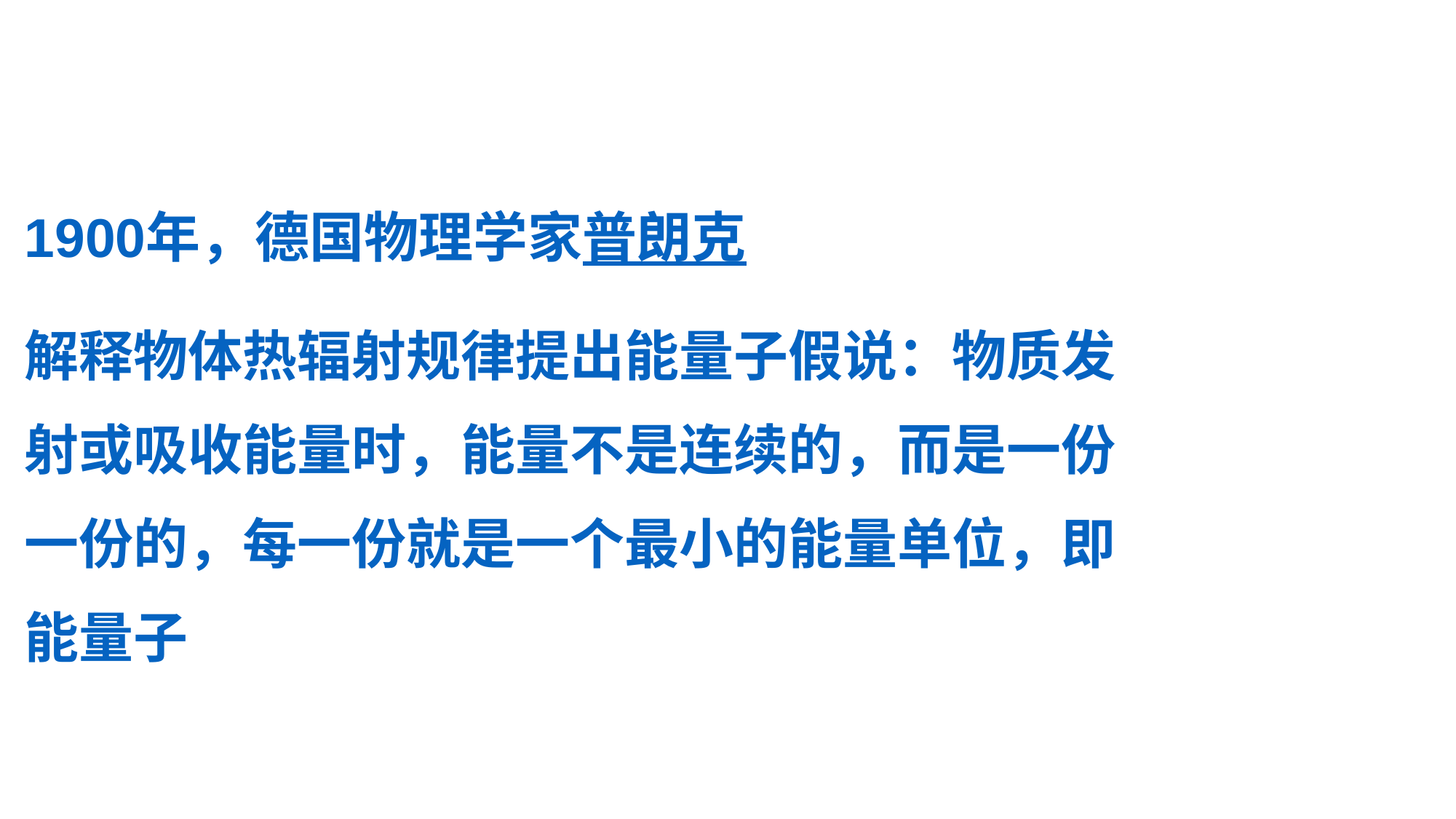

# 1900年，德国物理学家普朗克解释物体热辐射规律提出能量子假说：物质发射或吸收能量时，能量不是连续的，而是一份一份的，每一份就是一个最小的能量单位，即能量子